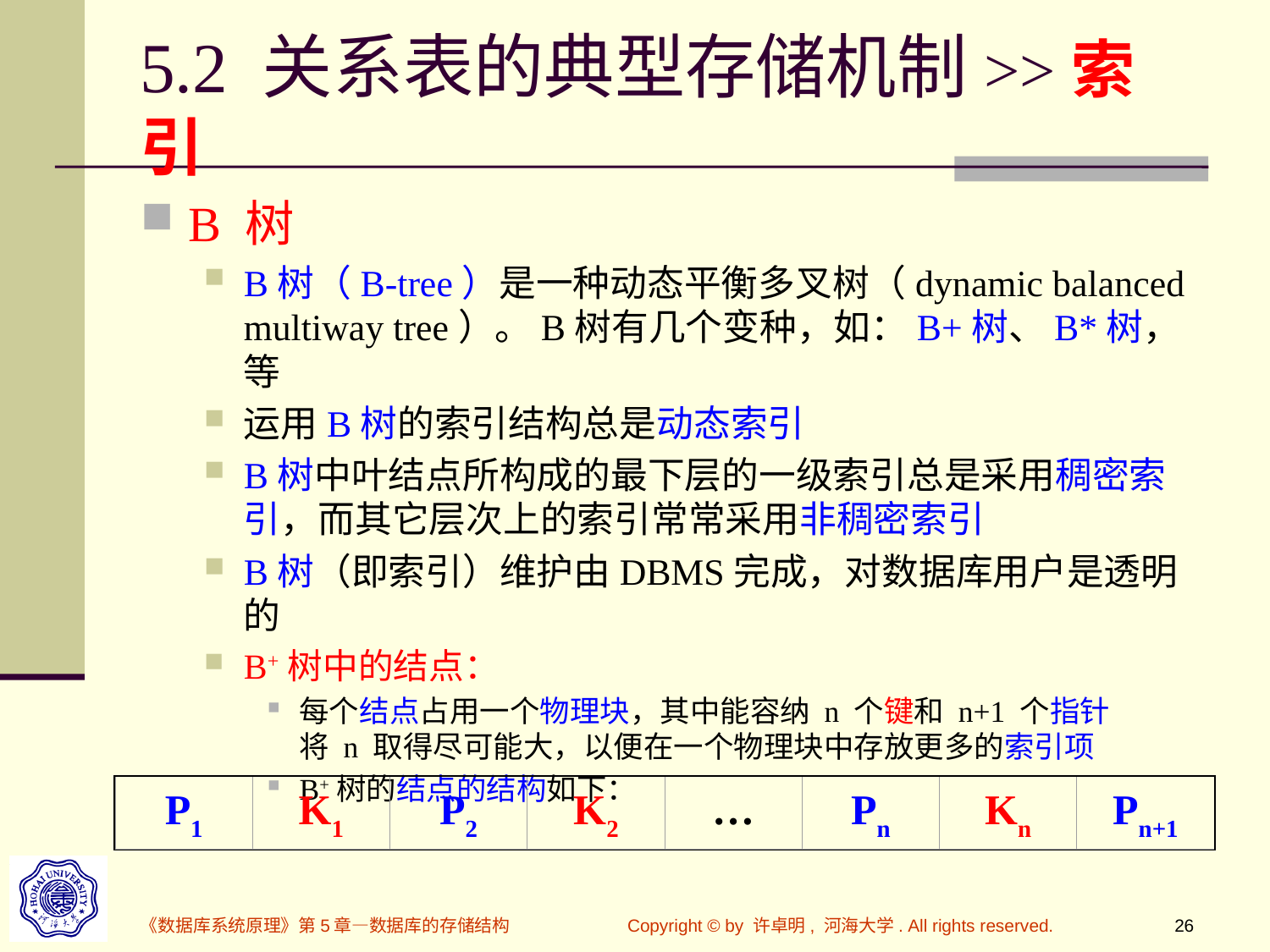

# 5.2 关系表的典型存储机制>>索引
B 树
B树（B-tree）是一种动态平衡多叉树（dynamic balanced multiway tree）。B树有几个变种，如：B+树、B*树，等
运用B树的索引结构总是动态索引
B树中叶结点所构成的最下层的一级索引总是采用稠密索引，而其它层次上的索引常常采用非稠密索引
B树（即索引）维护由DBMS完成，对数据库用户是透明的
B+树中的结点：
每个结点占用一个物理块，其中能容纳 n 个键和 n+1 个指针
将 n 取得尽可能大，以便在一个物理块中存放更多的索引项
B+树的结点的结构如下：

P1

K1

P2

K2

…

Pn

Kn

Pn+1

《数据库系统原理》第5章—数据库的存储结构
Copyright © by 许卓明, 河海大学. All rights reserved.
26